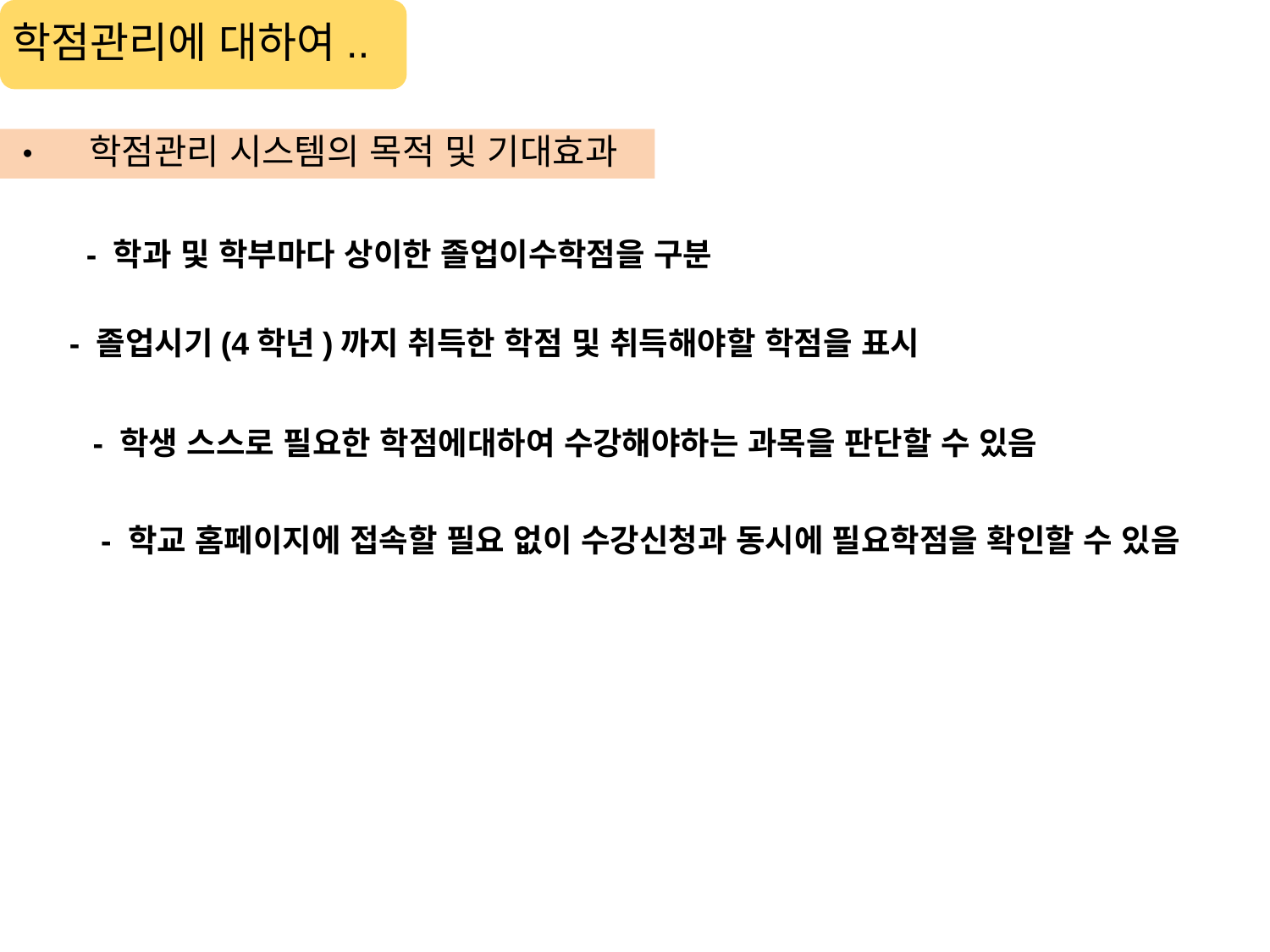

학점관리에 대하여..
학점관리 시스템의 목적 및 기대효과

●
- 학과 및 학부마다 상이한 졸업이수학점을 구분
- 졸업시기(4학년)까지 취득한 학점 및 취득해야할 학점을 표시
- 학생 스스로 필요한 학점에대하여 수강해야하는 과목을 판단할 수 있음
- 학교 홈페이지에 접속할 필요 없이 수강신청과 동시에 필요학점을 확인할 수 있음